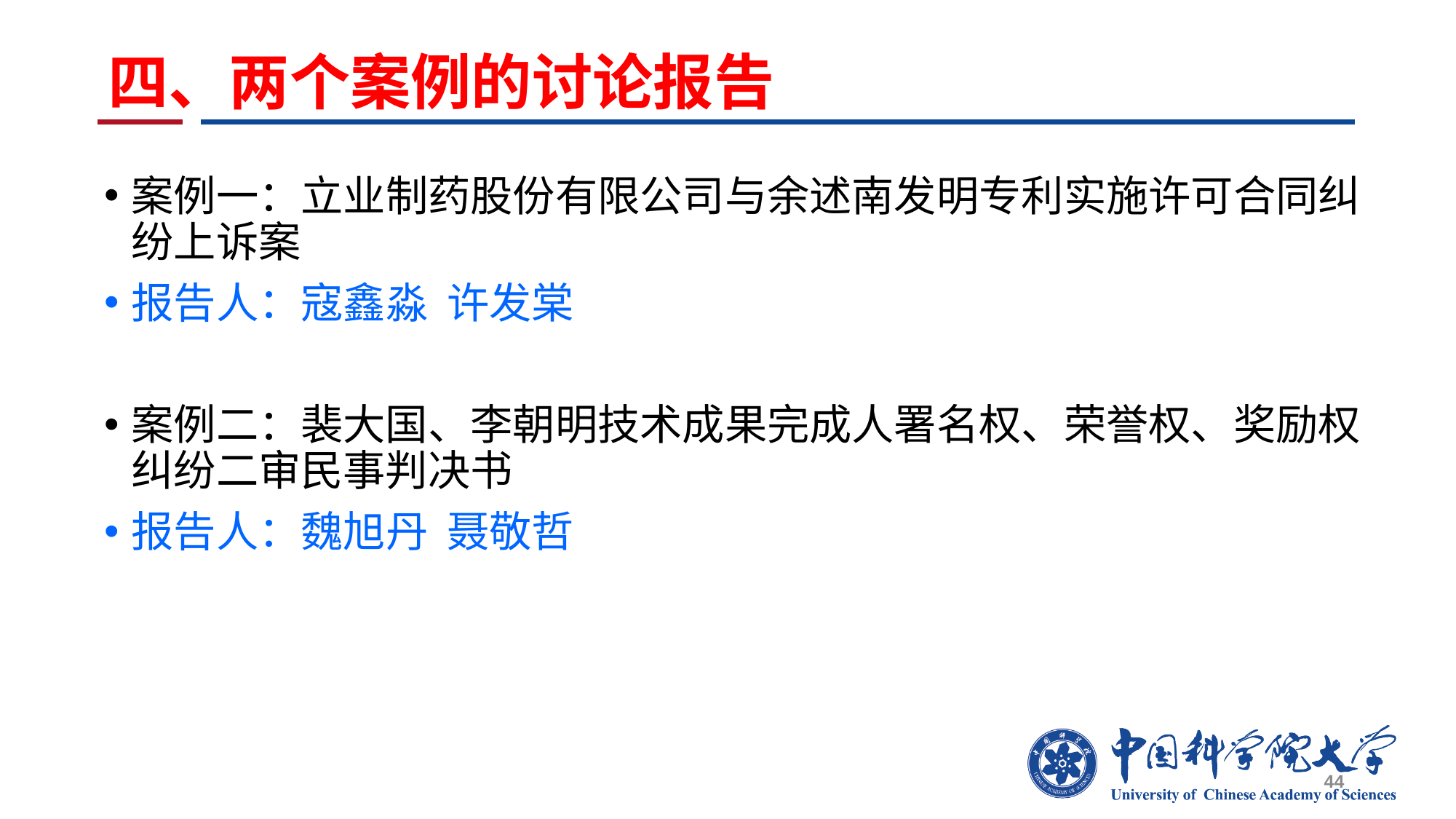

# 四、两个案例的讨论报告
案例一：立业制药股份有限公司与余述南发明专利实施许可合同纠纷上诉案
报告人：寇鑫淼  许发棠

案例二：裴大国、李朝明技术成果完成人署名权、荣誉权、奖励权纠纷二审民事判决书
报告人：魏旭丹  聂敬哲

44